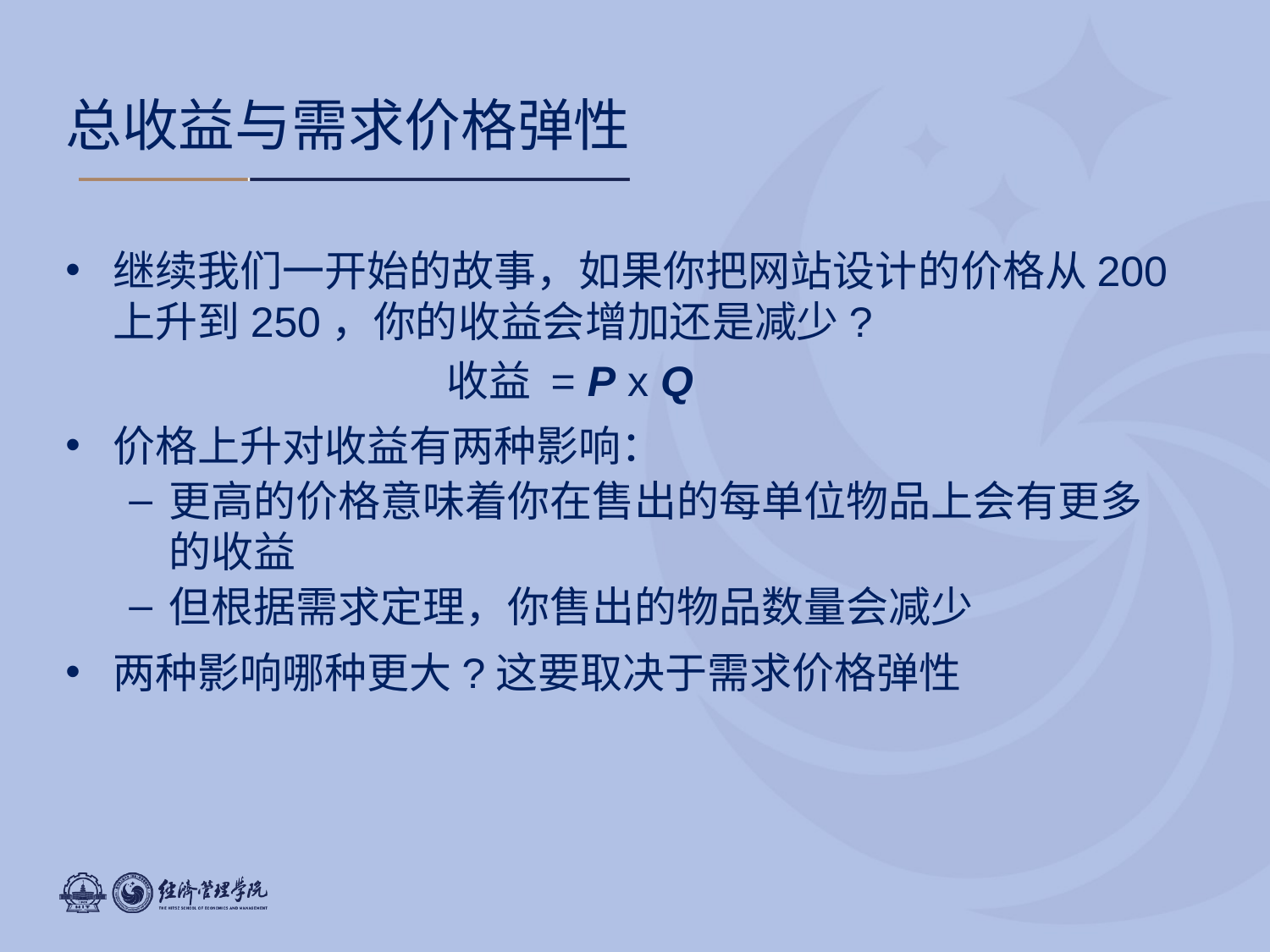

0
总收益与需求价格弹性
继续我们一开始的故事，如果你把网站设计的价格从200上升到250，你的收益会增加还是减少?
			收益 = P x Q
价格上升对收益有两种影响：
更高的价格意味着你在售出的每单位物品上会有更多的收益
但根据需求定理，你售出的物品数量会减少
两种影响哪种更大?这要取决于需求价格弹性